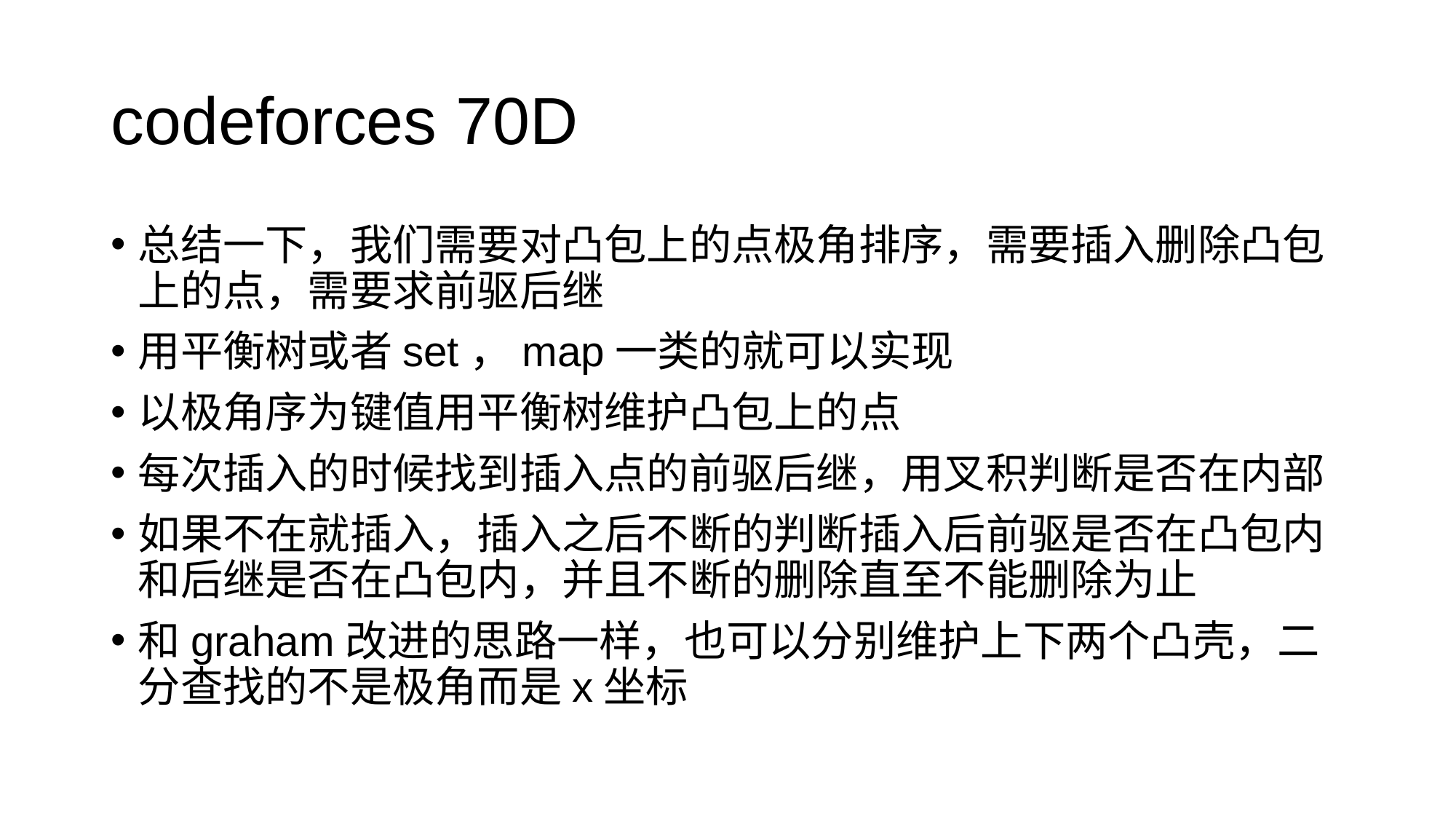

# codeforces 70D
总结一下，我们需要对凸包上的点极角排序，需要插入删除凸包上的点，需要求前驱后继
用平衡树或者set，map一类的就可以实现
以极角序为键值用平衡树维护凸包上的点
每次插入的时候找到插入点的前驱后继，用叉积判断是否在内部
如果不在就插入，插入之后不断的判断插入后前驱是否在凸包内和后继是否在凸包内，并且不断的删除直至不能删除为止
和graham改进的思路一样，也可以分别维护上下两个凸壳，二分查找的不是极角而是x坐标